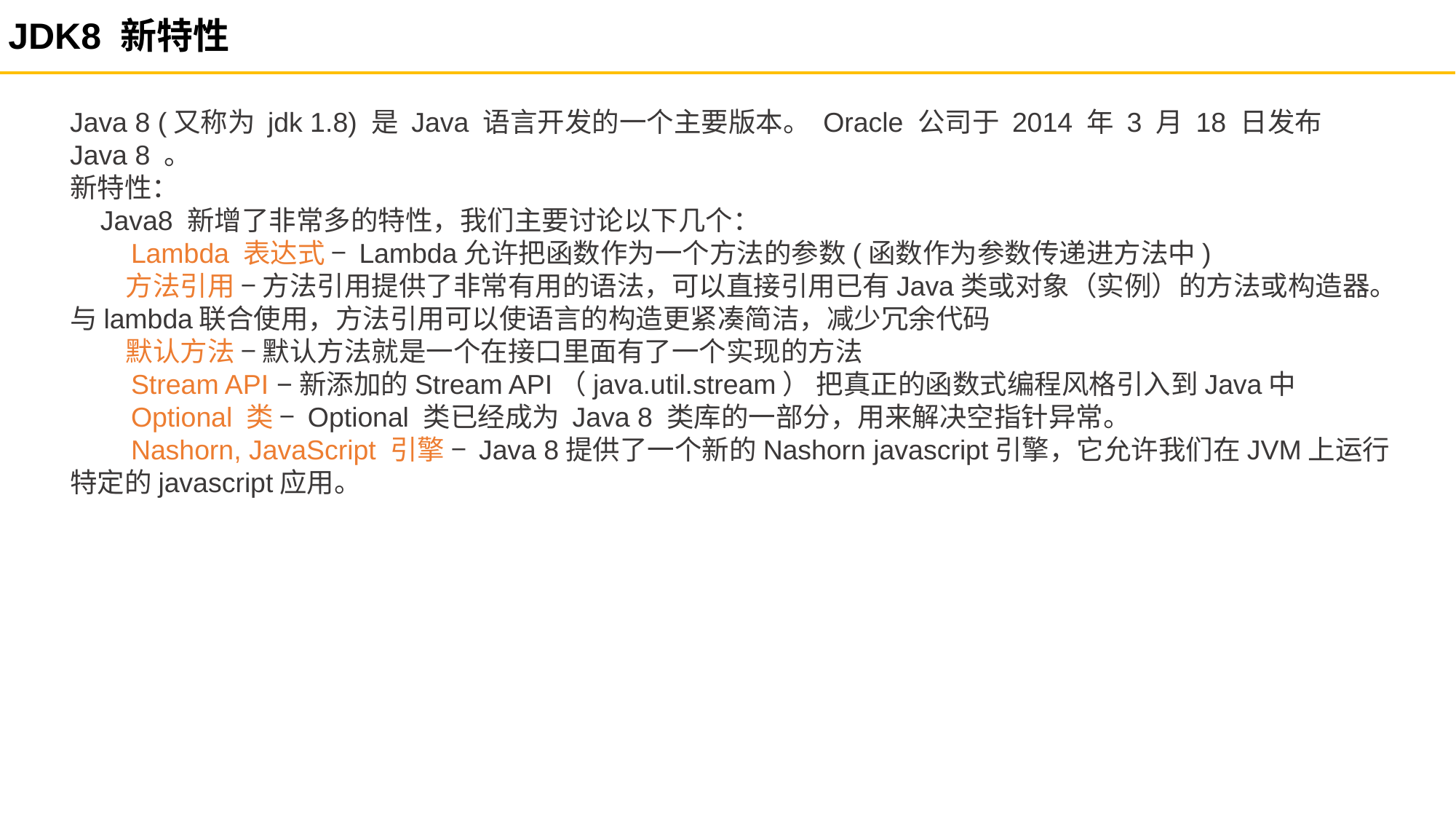

JDK8 新特性
Java 8 (又称为 jdk 1.8) 是 Java 语言开发的一个主要版本。 Oracle 公司于 2014 年 3 月 18 日发布 Java 8 。
新特性：
    Java8 新增了非常多的特性，我们主要讨论以下几个：
        Lambda 表达式 − Lambda允许把函数作为一个方法的参数(函数作为参数传递进方法中)
        方法引用 − 方法引用提供了非常有用的语法，可以直接引用已有Java类或对象（实例）的方法或构造器。与lambda联合使用，方法引用可以使语言的构造更紧凑简洁，减少冗余代码
        默认方法 − 默认方法就是一个在接口里面有了一个实现的方法
        Stream API −新添加的Stream API（java.util.stream） 把真正的函数式编程风格引入到Java中
        Optional 类 − Optional 类已经成为 Java 8 类库的一部分，用来解决空指针异常。
        Nashorn, JavaScript 引擎 − Java 8提供了一个新的Nashorn javascript引擎，它允许我们在JVM上运行特定的javascript应用。